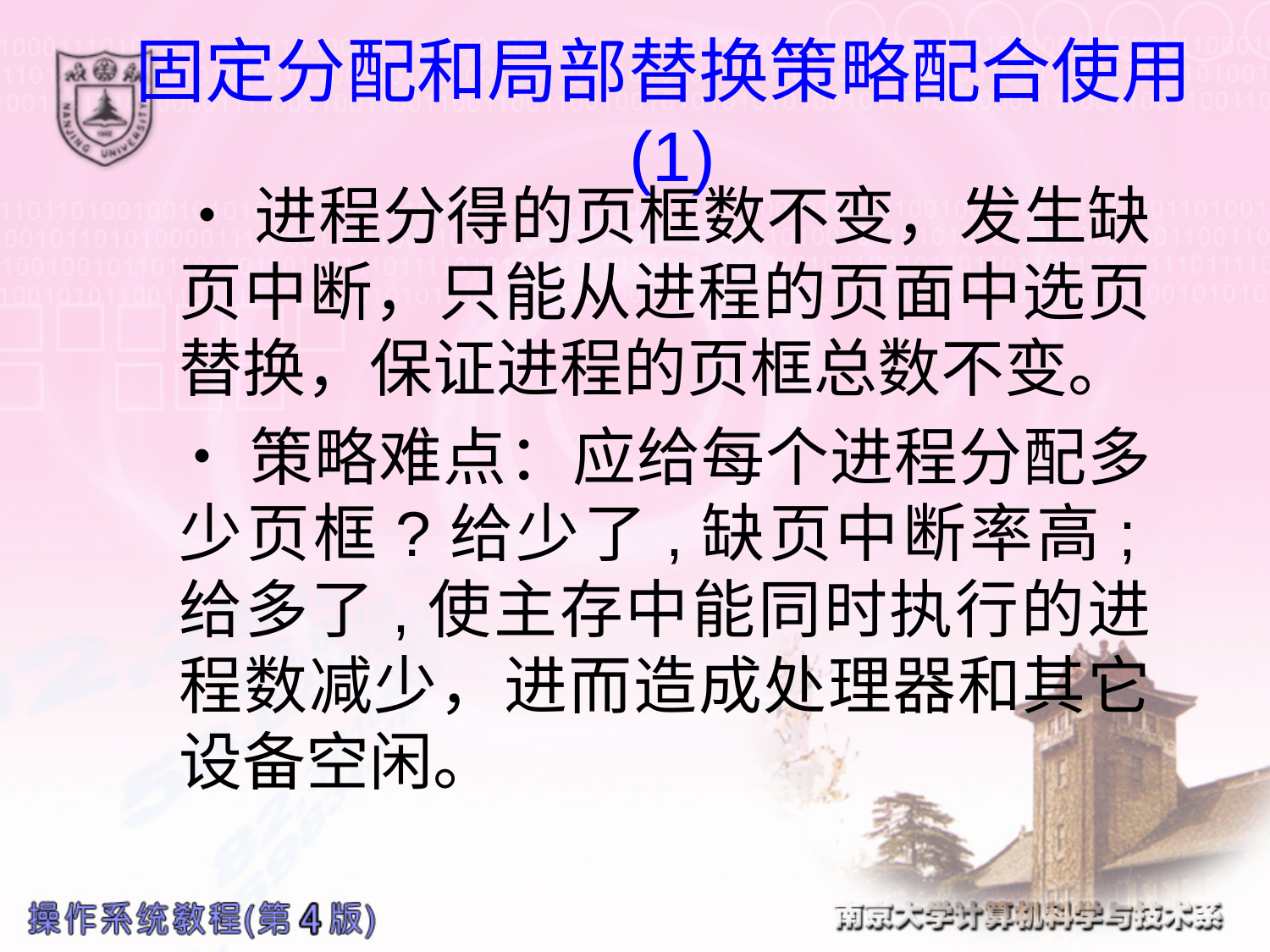

# 固定分配和局部替换策略配合使用(1)
   •进程分得的页框数不变，发生缺页中断，只能从进程的页面中选页替换，保证进程的页框总数不变。
  •策略难点：应给每个进程分配多少页框?给少了,缺页中断率高;给多了,使主存中能同时执行的进程数减少，进而造成处理器和其它设备空闲。